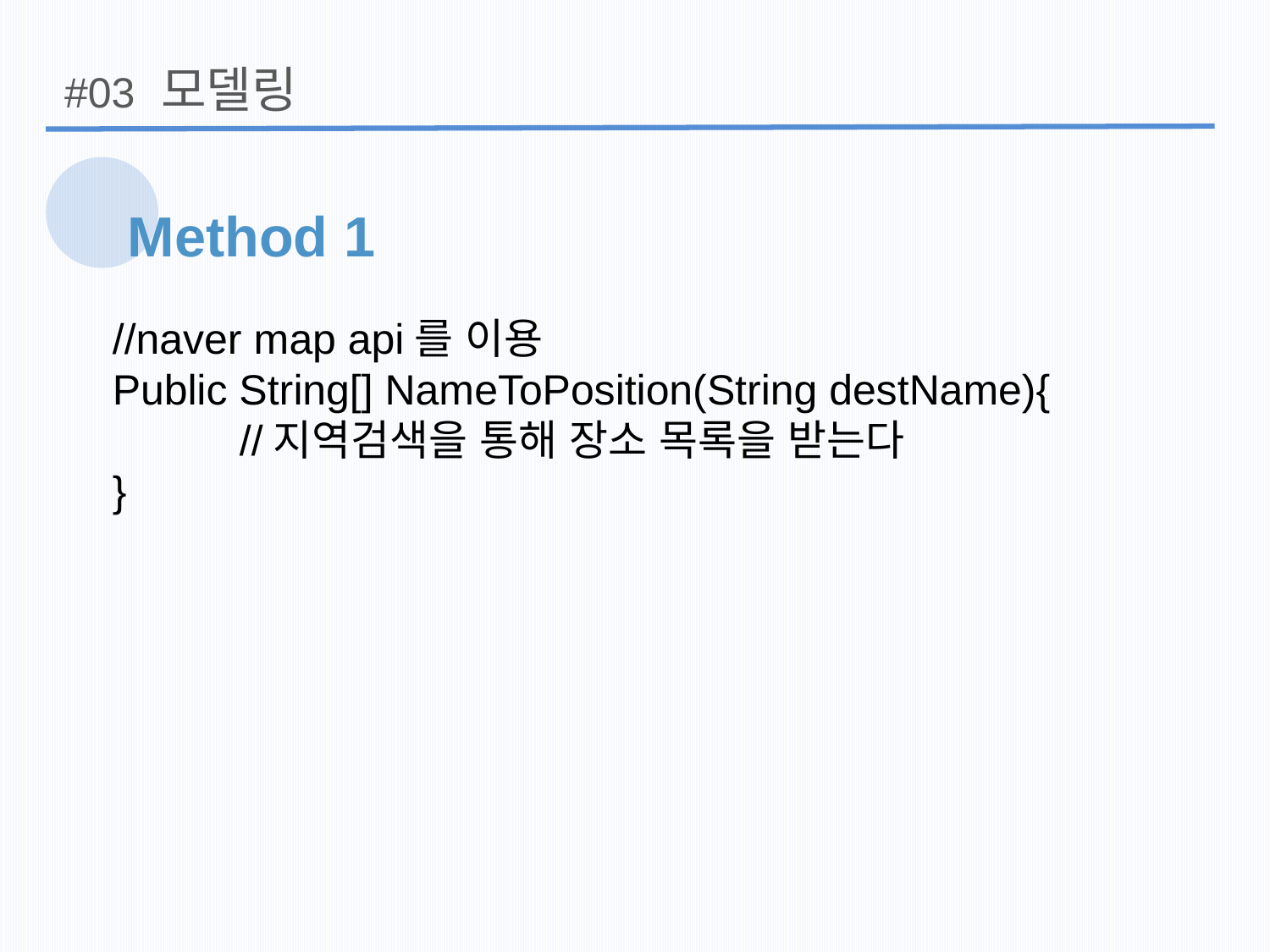

모델링
#03

Method 1
//naver map api를 이용
Public String[] NameToPosition(String destName){
	//지역검색을 통해 장소 목록을 받는다
}